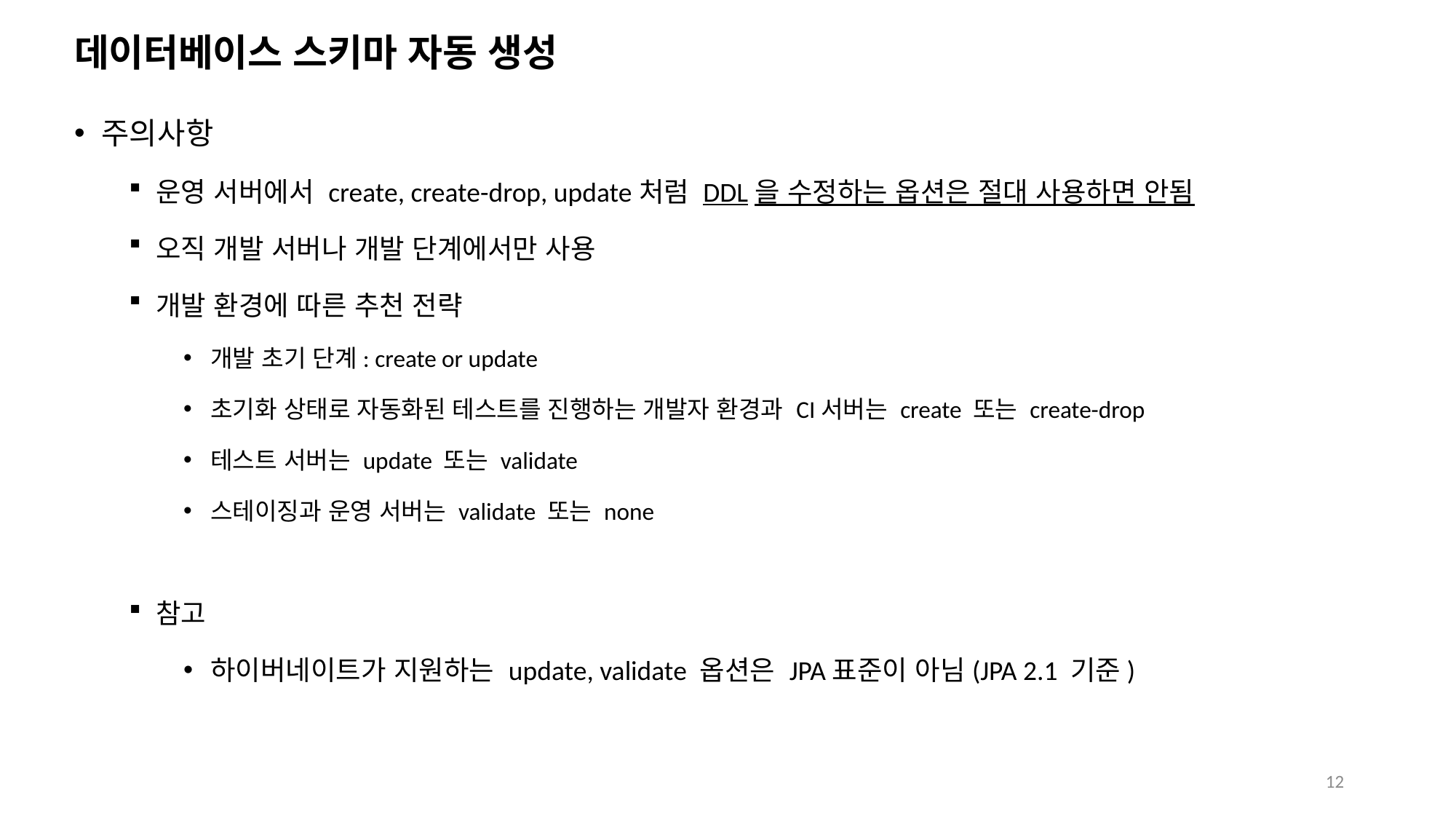

# 데이터베이스 스키마 자동 생성
주의사항
운영 서버에서 create, create-drop, update처럼 DDL을 수정하는 옵션은 절대 사용하면 안됨
오직 개발 서버나 개발 단계에서만 사용
개발 환경에 따른 추천 전략
개발 초기 단계: create or update
초기화 상태로 자동화된 테스트를 진행하는 개발자 환경과 CI서버는 create 또는 create-drop
테스트 서버는 update 또는 validate
스테이징과 운영 서버는 validate 또는 none

참고
하이버네이트가 지원하는 update, validate 옵션은 JPA표준이 아님(JPA 2.1 기준)

12